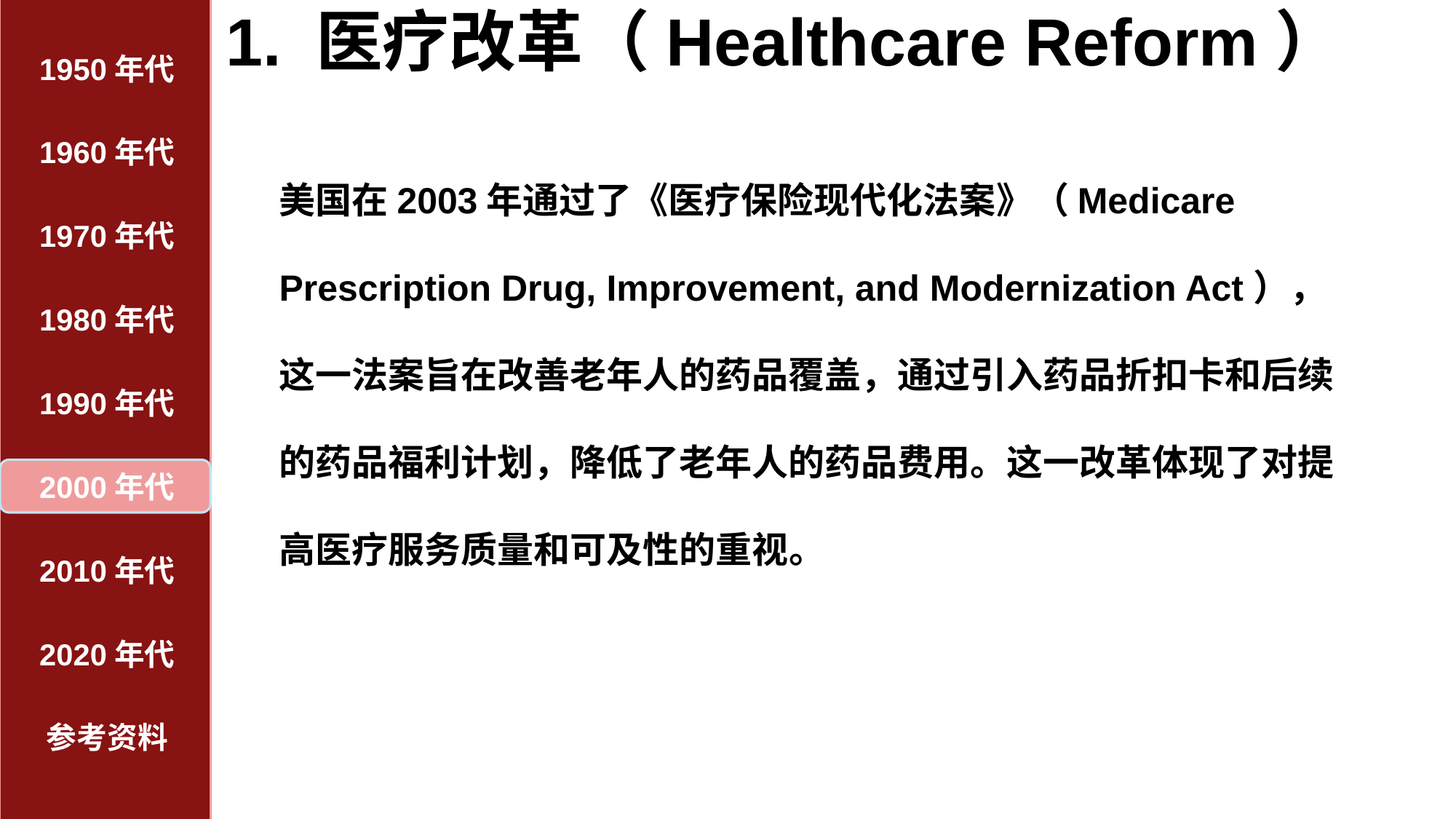

# 1. 医疗改革（Healthcare Reform）

1950年代
1960年代
美国在2003年通过了《医疗保险现代化法案》（Medicare Prescription Drug, Improvement, and Modernization Act），这一法案旨在改善老年人的药品覆盖，通过引入药品折扣卡和后续的药品福利计划，降低了老年人的药品费用。这一改革体现了对提高医疗服务质量和可及性的重视。
1970年代
1980年代

1990年代

2000年代
2010年代
2020年代
参考资料